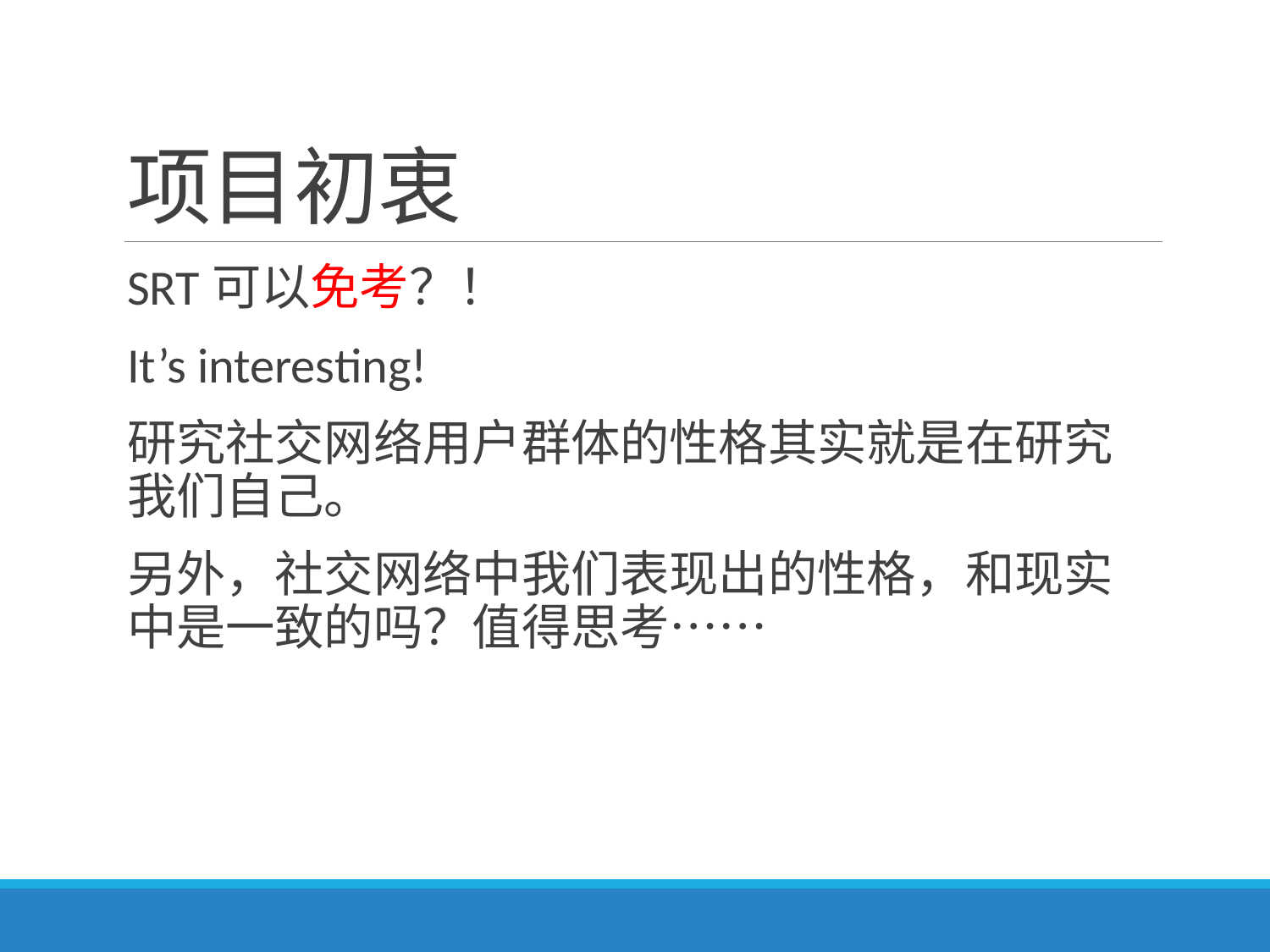

# 项目初衷
SRT可以免考？！
It’s interesting!
研究社交网络用户群体的性格其实就是在研究我们自己。
另外，社交网络中我们表现出的性格，和现实中是一致的吗？值得思考……